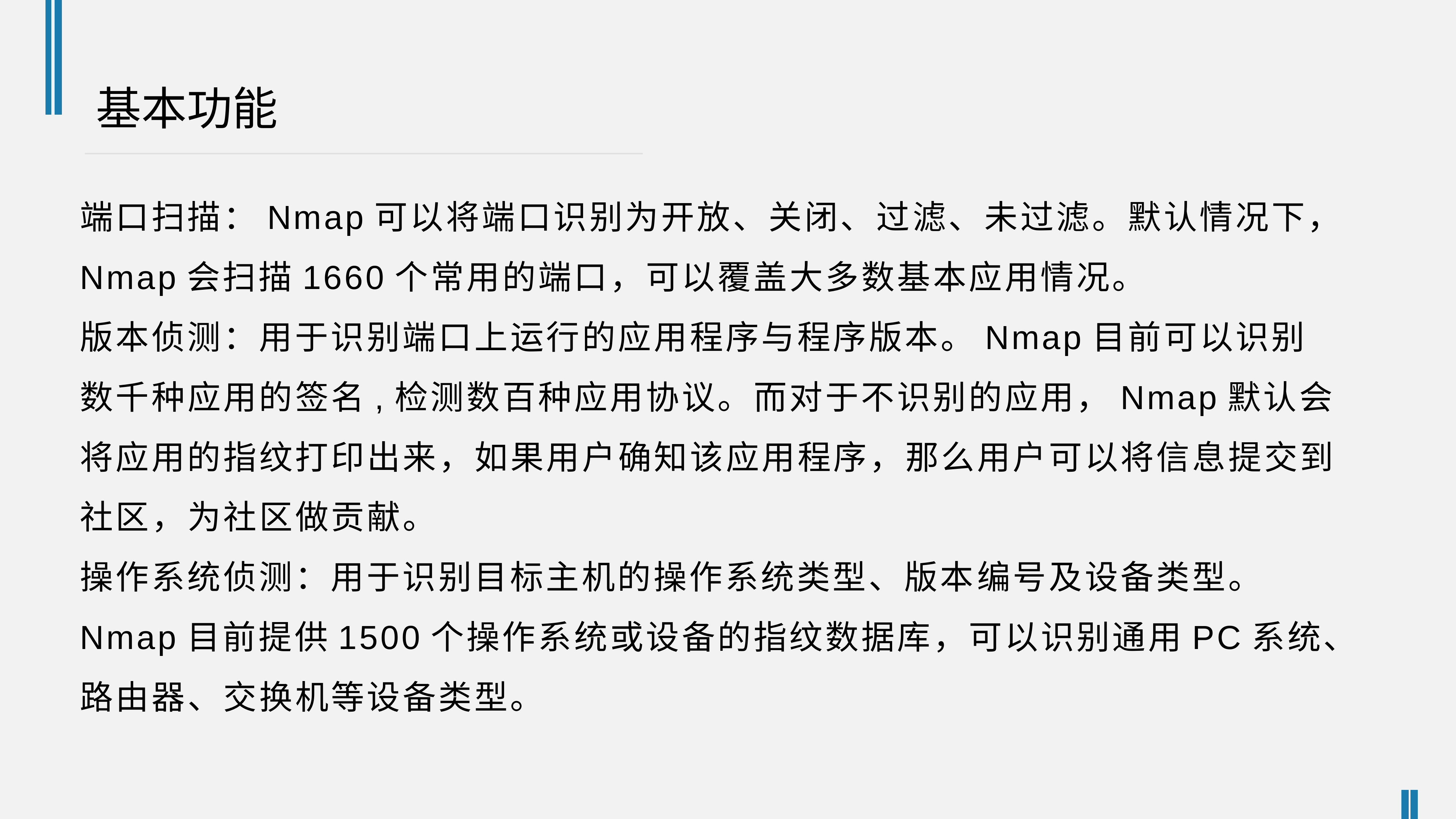

基本功能
端口扫描：Nmap可以将端口识别为开放、关闭、过滤、未过滤。默认情况下，Nmap会扫描1660个常用的端口，可以覆盖大多数基本应用情况。
版本侦测：用于识别端口上运行的应用程序与程序版本。Nmap目前可以识别数千种应用的签名,检测数百种应用协议。而对于不识别的应用，Nmap默认会将应用的指纹打印出来，如果用户确知该应用程序，那么用户可以将信息提交到社区，为社区做贡献。
操作系统侦测：用于识别目标主机的操作系统类型、版本编号及设备类型。
Nmap目前提供1500个操作系统或设备的指纹数据库，可以识别通用PC系统、路由器、交换机等设备类型。